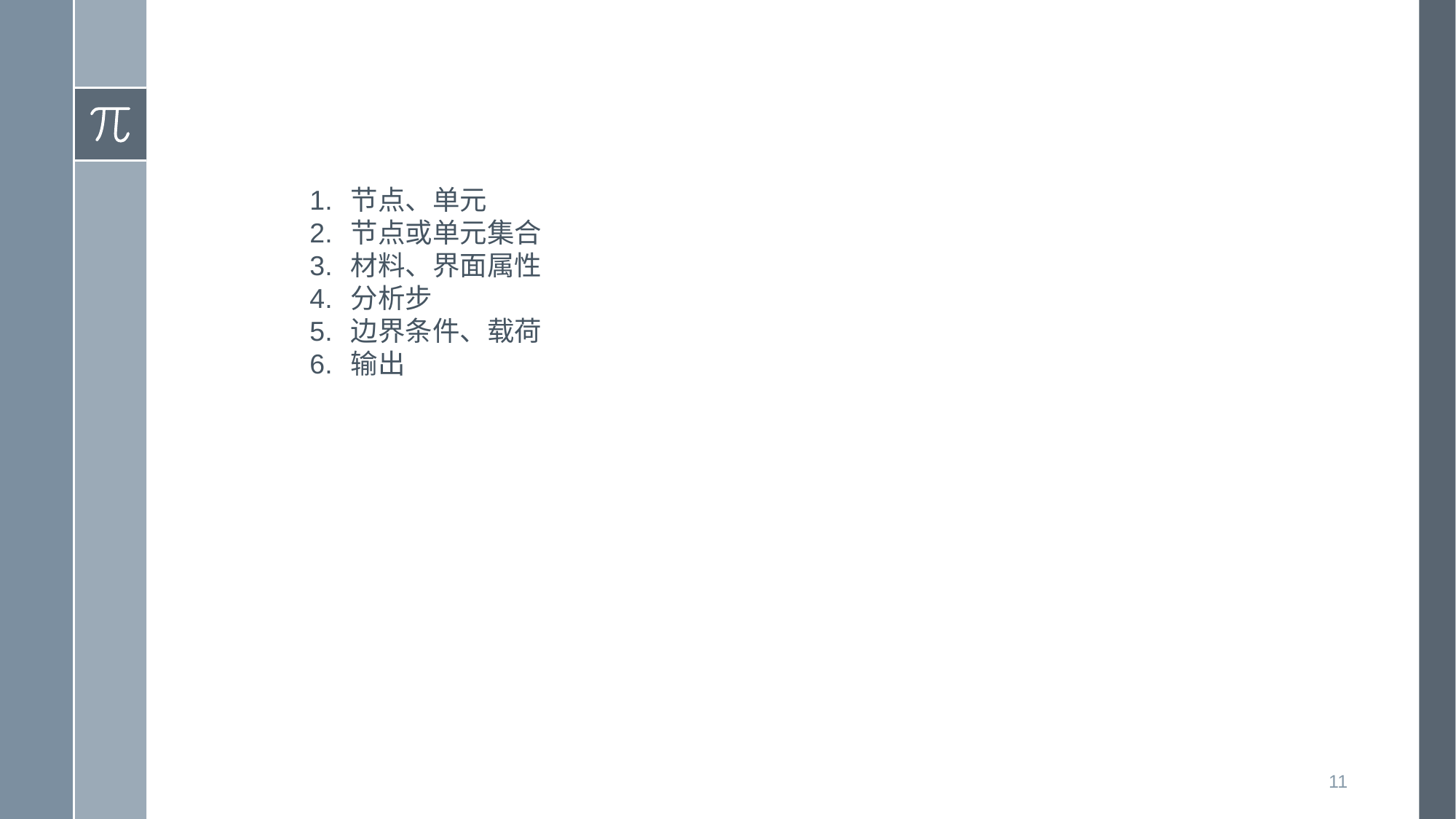

节点、单元
节点或单元集合
材料、界面属性
分析步
边界条件、载荷
输出
11